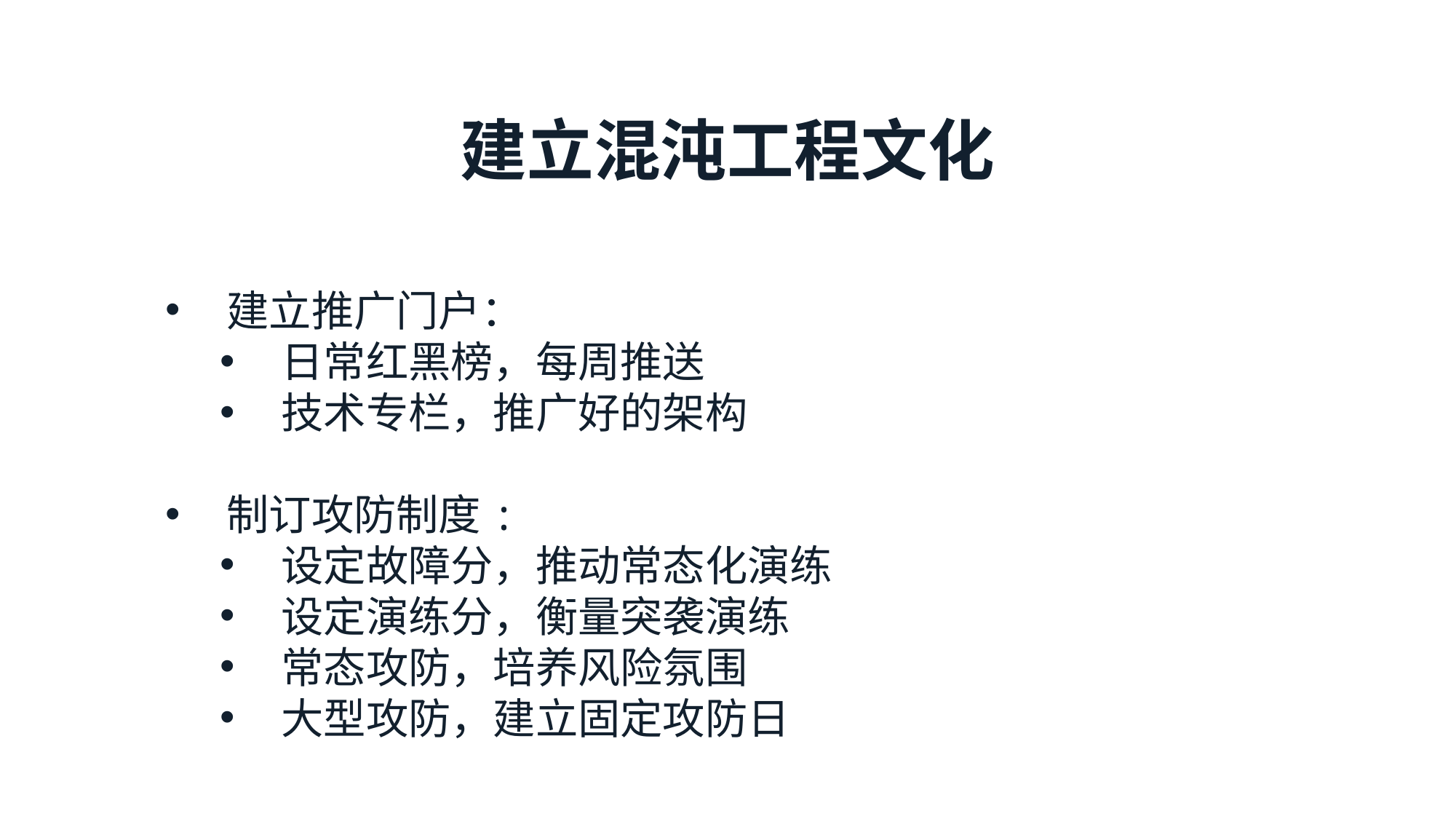

建立混沌工程文化
建立推⼴门户：
⽇常红⿊榜，每周推送
技术专栏，推广好的架构

制订攻防制度:
设定故障分，推动常态化演练
设定演练分，衡量突袭演练
常态攻防，培养⻛险氛围
⼤型攻防，建⽴固定攻防⽇